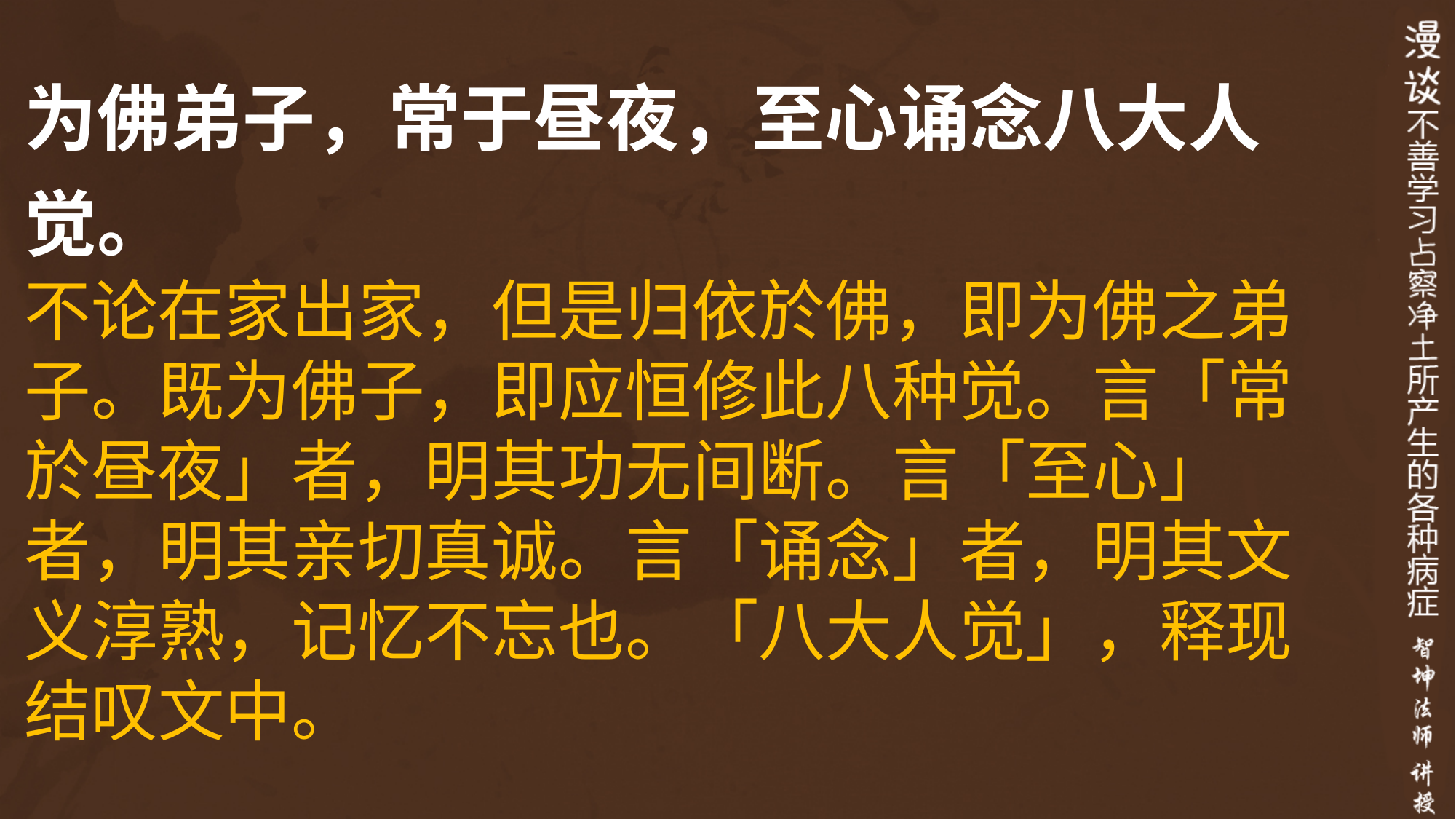

为佛弟子，常于昼夜，至心诵念八大人觉。
不论在家出家，但是归依於佛，即为佛之弟子。既为佛子，即应恒修此八种觉。言「常於昼夜」者，明其功无间断。言「至心」者，明其亲切真诚。言「诵念」者，明其文义淳熟，记忆不忘也。「八大人觉」，释现结叹文中。